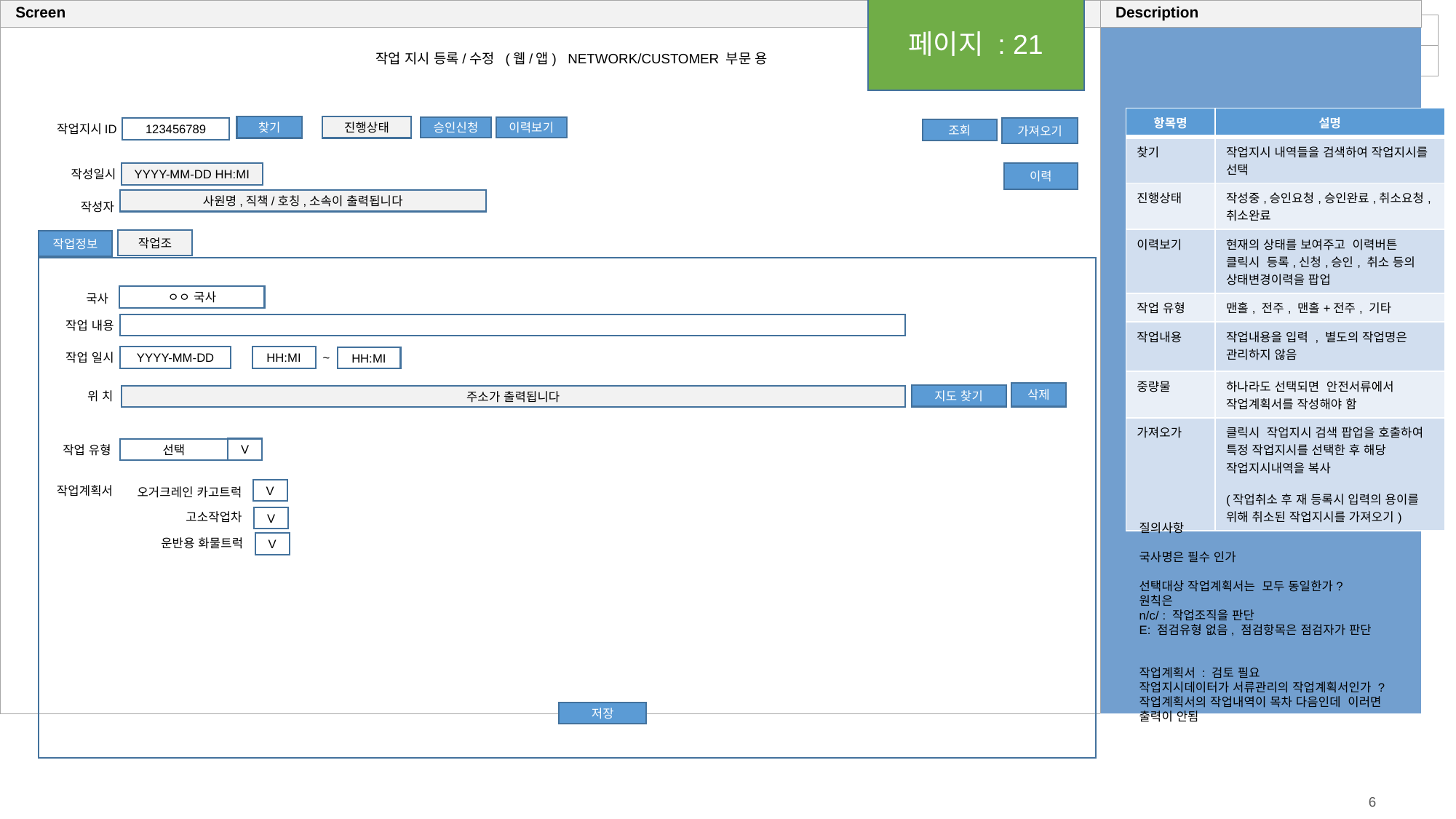

페이지 : 21
작업 지시 등록/수정  (웹/앱)   NETWORK/CUSTOMER 부문 용
| 항목명 | 설명 |
| --- | --- |
| 찾기 | 작업지시 내역들을 검색하여 작업지시를 선택 |
| 진행상태 | 작성중,승인요청,승인완료,취소요청,취소완료 |
| 이력보기 | 현재의 상태를 보여주고 이력버튼 클릭시 등록,신청,승인, 취소 등의 상태변경이력을 팝업 |
| 작업 유형 | 맨홀, 전주, 맨홀+전주, 기타 |
| 작업내용 | 작업내용을 입력 , 별도의 작업명은 관리하지 않음 |
| 중량물 | 하나라도 선택되면 안전서류에서 작업계획서를 작성해야 함 |
| 가져오가 | 클릭시 작업지시 검색 팝업을 호출하여 특정 작업지시를 선택한 후 해당 작업지시내역을 복사 (작업취소 후 재 등록시 입력의 용이를 위해 취소된 작업지시를 가져오기) |
찾기
진행상태
이력보기
승인신청
가져오기
123456789
작업지시ID
조회
YYYY-MM-DD HH:MI
작성일시
이력
사원명,직책/호칭,소속이 출력됩니다
작성자
작업조
작업정보

ㅇㅇ 국사
국사
작업 내용

작업 일시
YYYY-MM-DD
~
HH:MI
HH:MI
삭제
위 치
지도 찾기
주소가 출력됩니다

V
선택
작업 유형

V
작업계획서
오거크레인 카고트럭
고소작업차
V
질의사항

국사명은 필수 인가

선택대상 작업계획서는  모두 동일한가?
원칙은
n/c/ : 작업조직을 판단
E: 점검유형 없음, 점검항목은 점검자가 판단

작업계획서 : 검토 필요
작업지시데이터가 서류관리의 작업계획서인가 ?
작업계획서의 작업내역이 목차 다음인데  이러면 출력이 안됨
운반용 화물트럭
V
저장